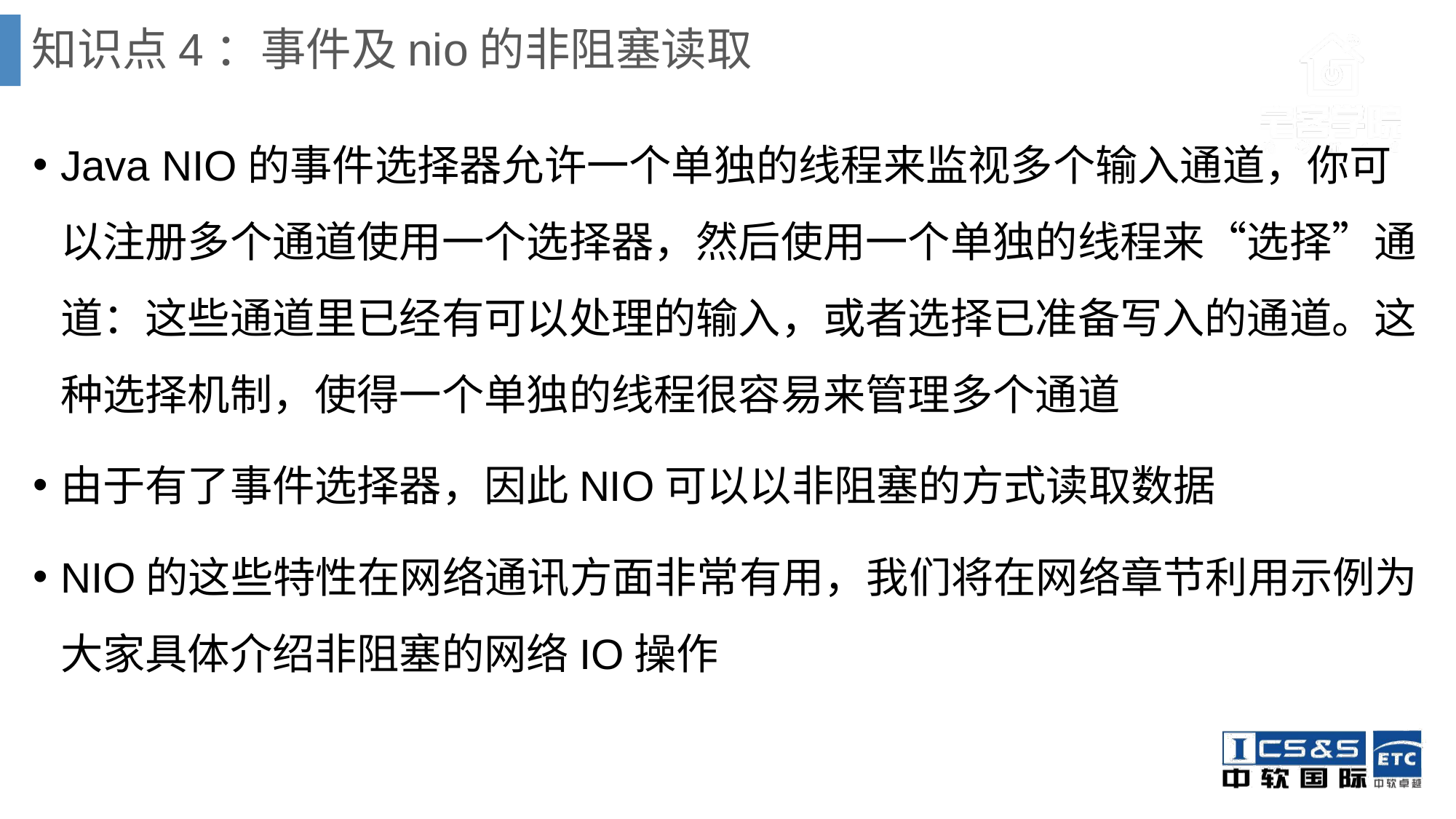

# 知识点4：事件及nio的非阻塞读取
Java NIO的事件选择器允许一个单独的线程来监视多个输入通道，你可以注册多个通道使用一个选择器，然后使用一个单独的线程来“选择”通道：这些通道里已经有可以处理的输入，或者选择已准备写入的通道。这种选择机制，使得一个单独的线程很容易来管理多个通道
由于有了事件选择器，因此NIO可以以非阻塞的方式读取数据
NIO的这些特性在网络通讯方面非常有用，我们将在网络章节利用示例为大家具体介绍非阻塞的网络IO操作